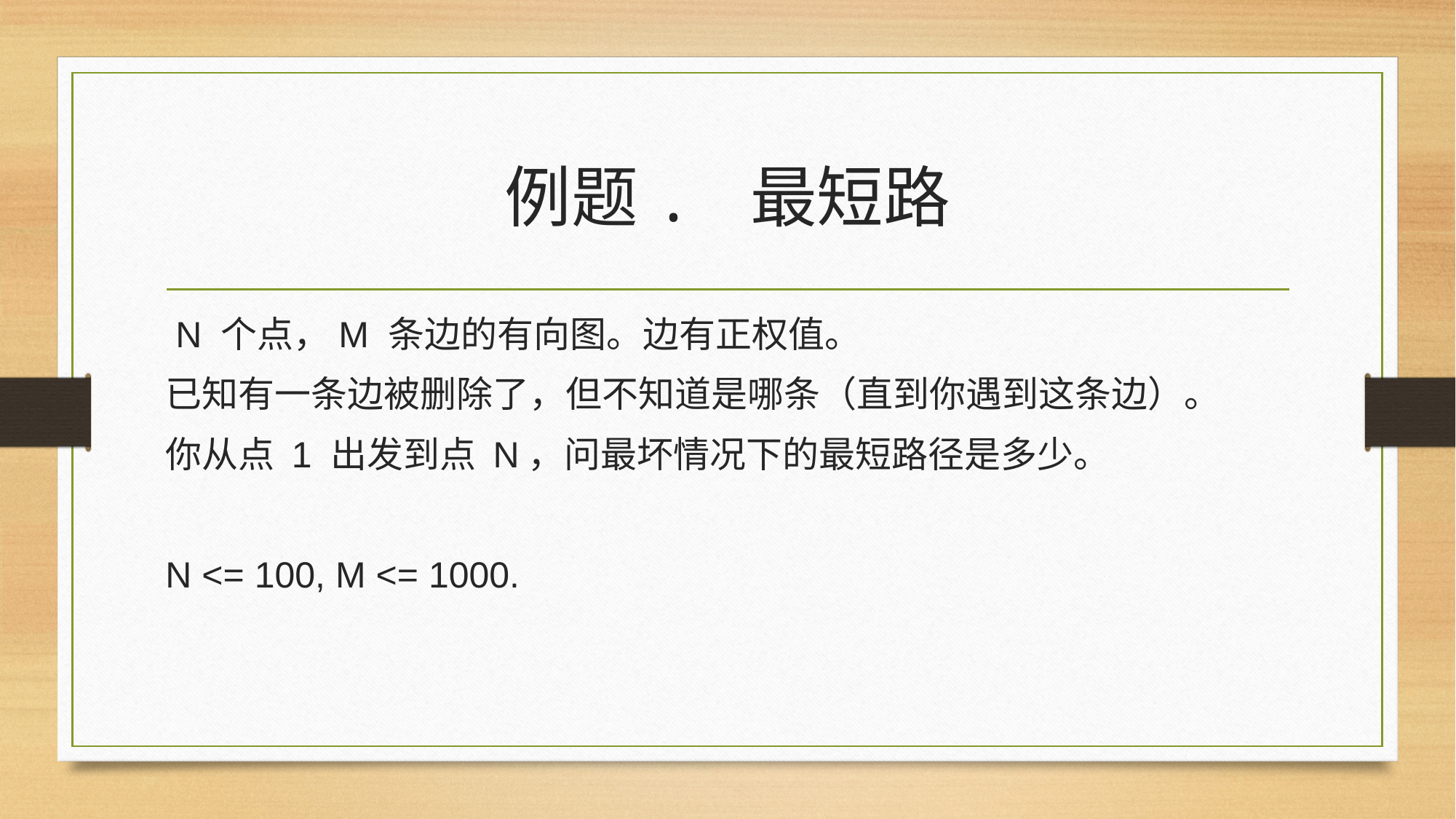

# 例题. 最短路
 N 个点，M 条边的有向图。边有正权值。
已知有一条边被删除了，但不知道是哪条（直到你遇到这条边）。
你从点 1 出发到点 N，问最坏情况下的最短路径是多少。

N <= 100, M <= 1000.